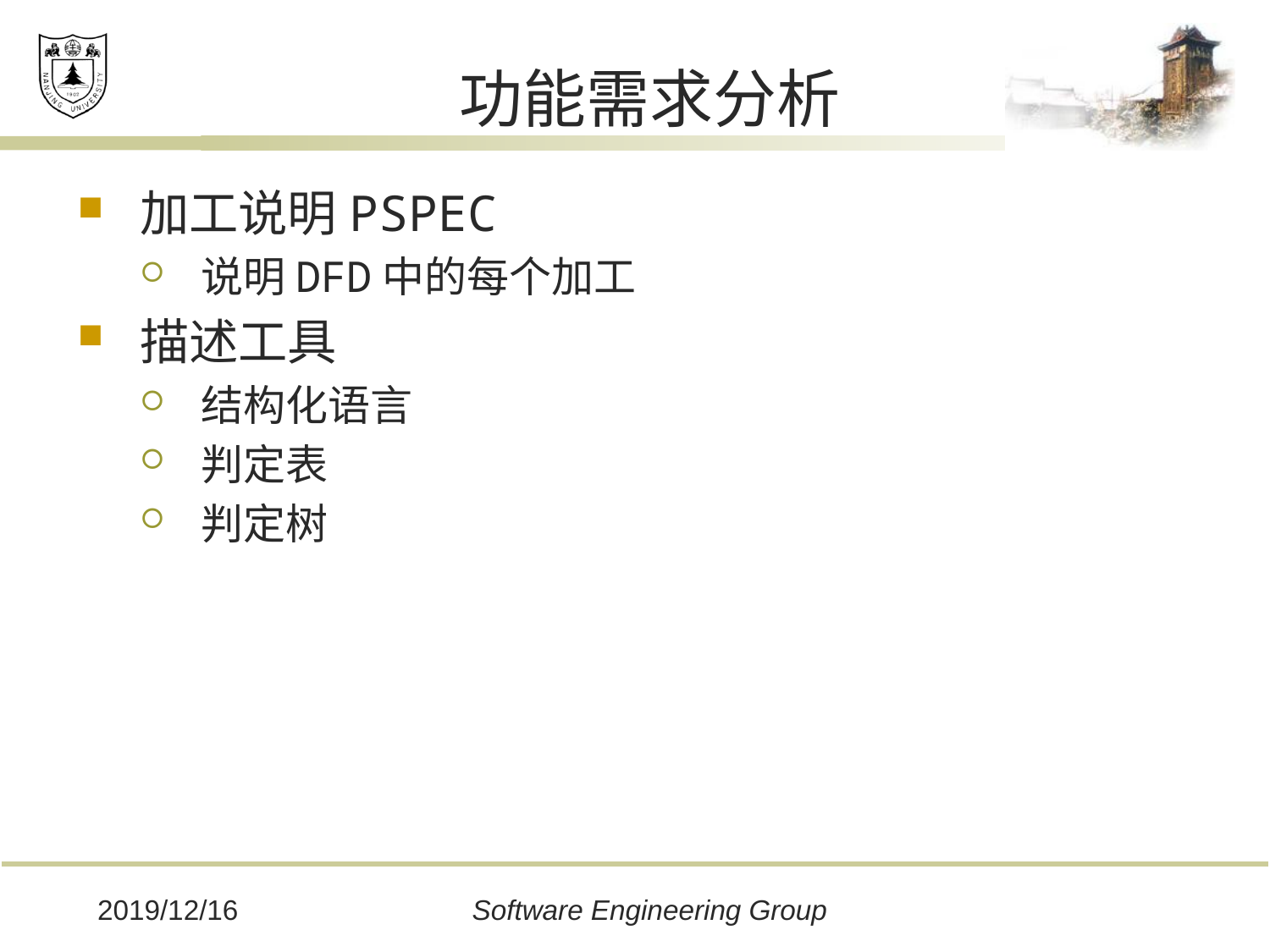

# 功能需求分析
加工说明PSPEC
说明DFD中的每个加工
描述工具
结构化语言
判定表
判定树

2019/12/16
Software Engineering Group